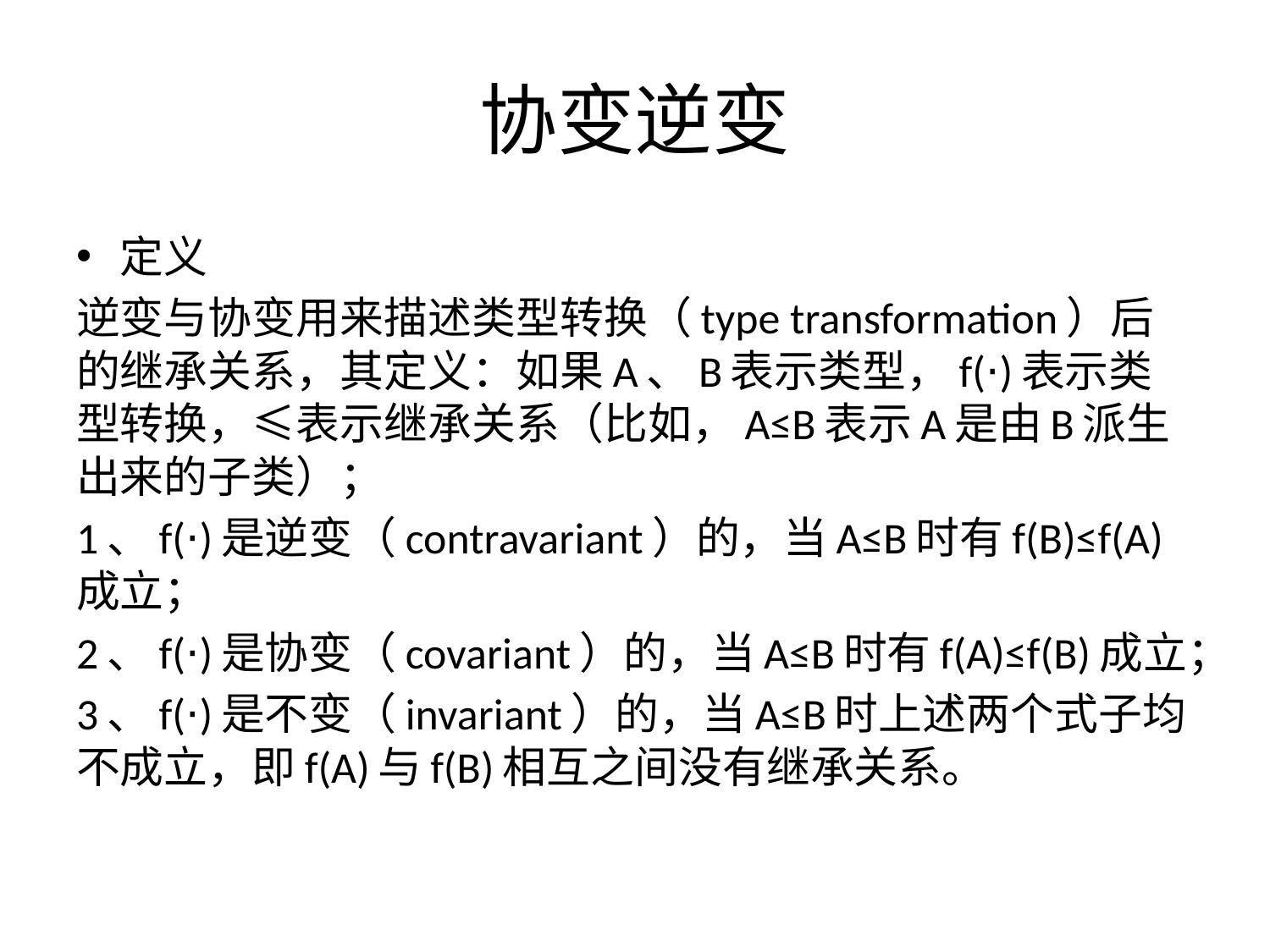

# 协变逆变
定义
逆变与协变用来描述类型转换（type transformation）后的继承关系，其定义：如果A、B表示类型，f(⋅)表示类型转换，≤表示继承关系（比如，A≤B表示A是由B派生出来的子类）；
1、f(⋅)是逆变（contravariant）的，当A≤B时有f(B)≤f(A)成立；
2、f(⋅)是协变（covariant）的，当A≤B时有f(A)≤f(B)成立；
3、f(⋅)是不变（invariant）的，当A≤B时上述两个式子均不成立，即f(A)与f(B)相互之间没有继承关系。